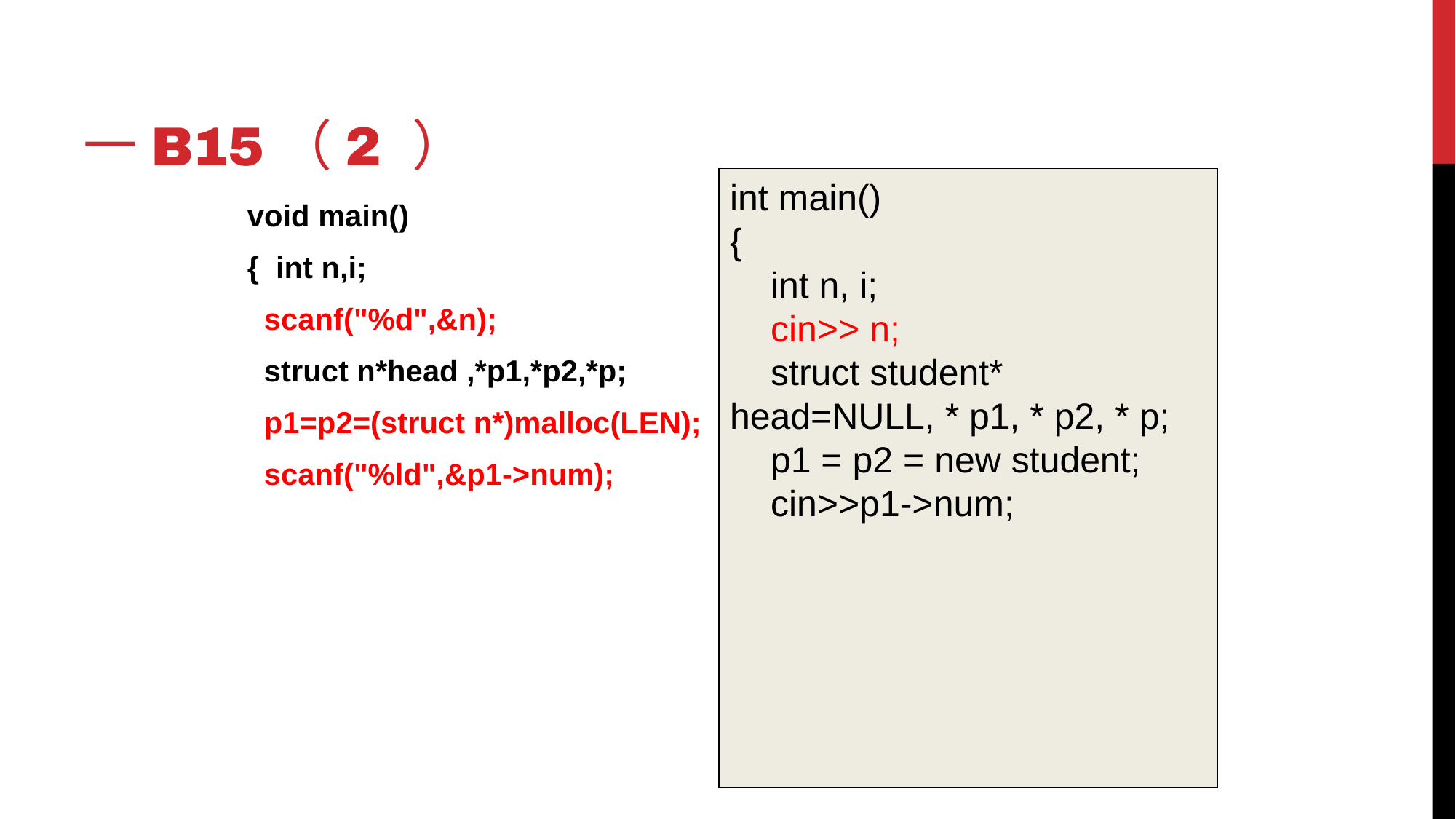

# 一b15（2 ）
int main()
{
    int n, i;
    cin>> n;
    struct student* head=NULL, * p1, * p2, * p;
    p1 = p2 = new student;
    cin>>p1->num;
void main()
{  int n,i;
  scanf("%d",&n);
  struct n*head ,*p1,*p2,*p;
  p1=p2=(struct n*)malloc(LEN);
  scanf("%ld",&p1->num);